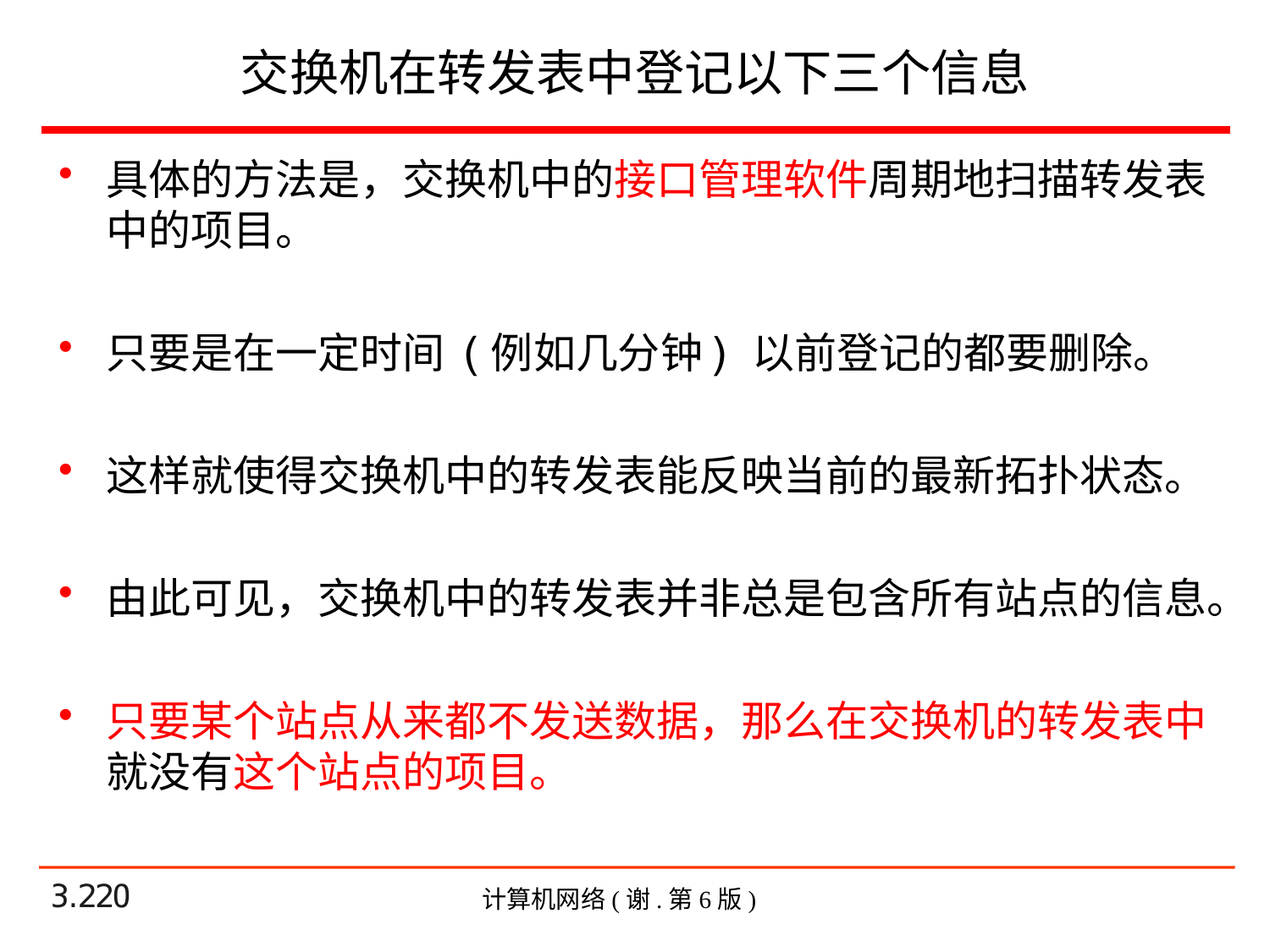

# 交换机在转发表中登记以下三个信息
具体的方法是，交换机中的接口管理软件周期地扫描转发表中的项目。

只要是在一定时间 (例如几分钟) 以前登记的都要删除。

这样就使得交换机中的转发表能反映当前的最新拓扑状态。

由此可见，交换机中的转发表并非总是包含所有站点的信息。

只要某个站点从来都不发送数据，那么在交换机的转发表中就没有这个站点的项目。